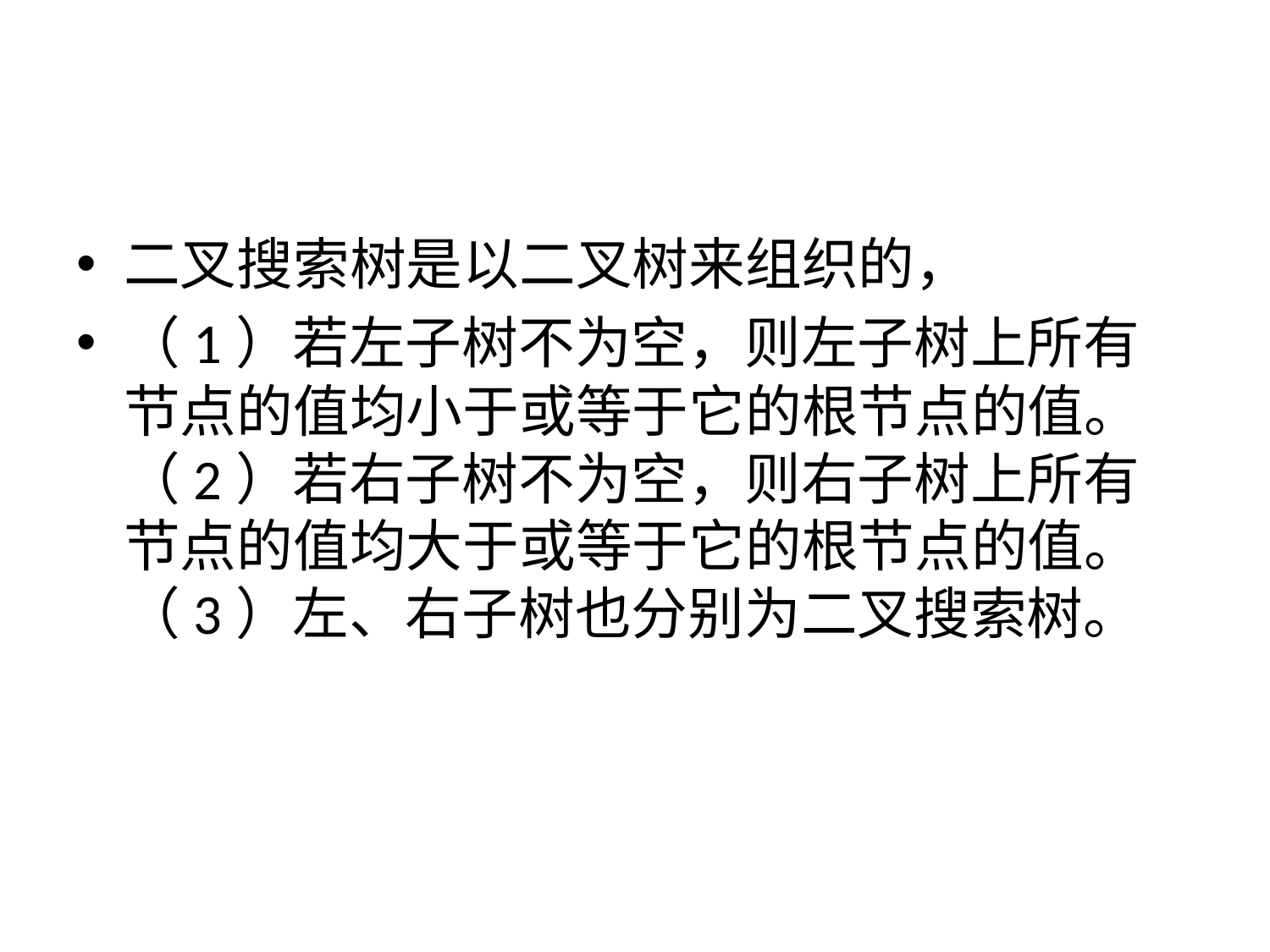

#
二叉搜索树是以二叉树来组织的，
（1）若左子树不为空，则左子树上所有节点的值均小于或等于它的根节点的值。
（2）若右子树不为空，则右子树上所有节点的值均大于或等于它的根节点的值。
（3）左、右子树也分别为二叉搜索树。